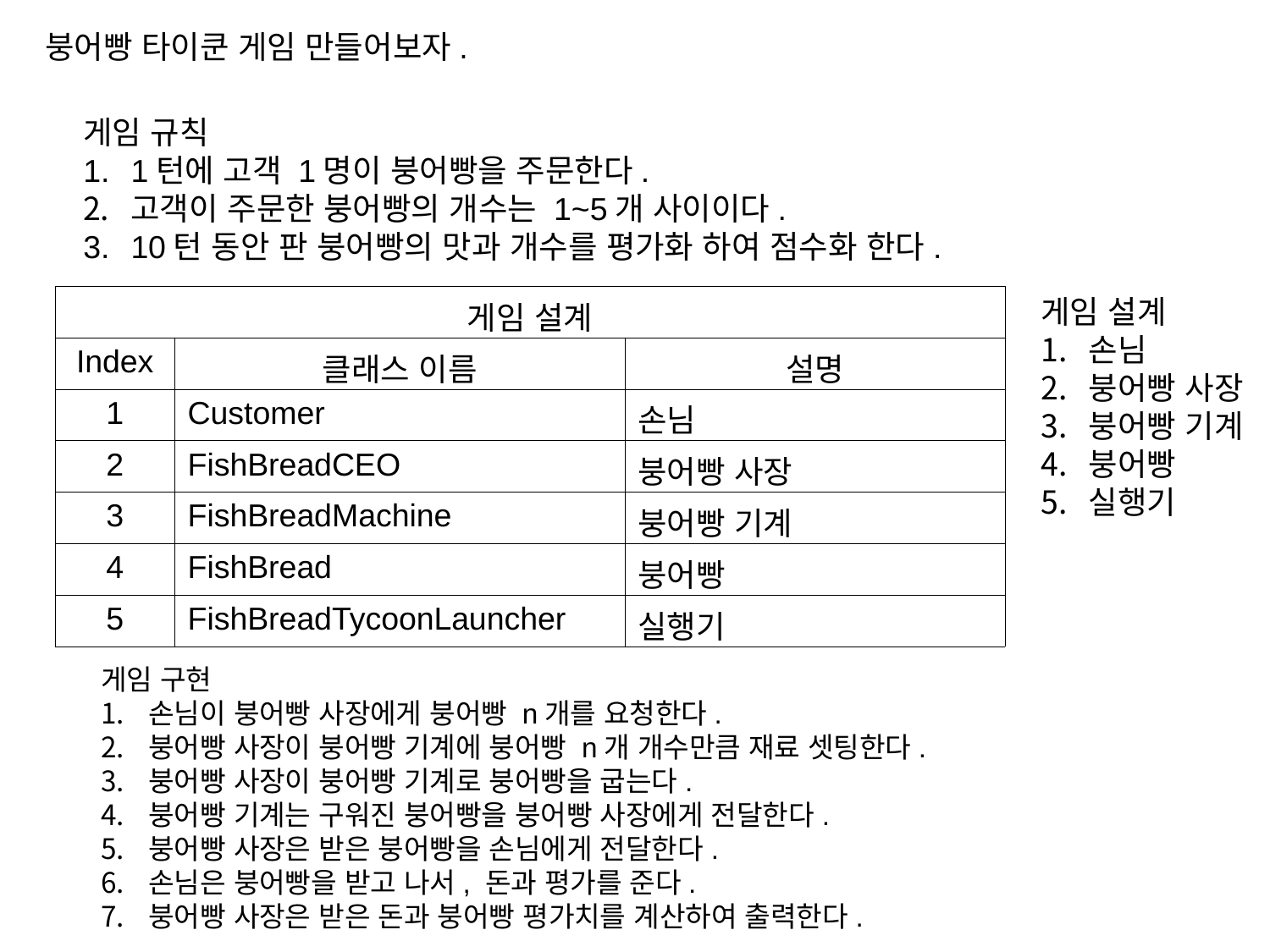

붕어빵 타이쿤 게임 만들어보자.
게임 규칙
1턴에 고객 1명이 붕어빵을 주문한다.
고객이 주문한 붕어빵의 개수는 1~5개 사이이다.
10턴 동안 판 붕어빵의 맛과 개수를 평가화 하여 점수화 한다.
| 게임 설계 |  |  |
| --- | --- | --- |
| Index | 클래스 이름 | 설명 |
| 1 | Customer | 손님 |
| 2 | FishBreadCEO | 붕어빵 사장 |
| 3 | FishBreadMachine | 붕어빵 기계 |
| 4 | FishBread | 붕어빵 |
| 5 | FishBreadTycoonLauncher | 실행기 |
게임 설계
손님
붕어빵 사장
붕어빵 기계
붕어빵
실행기
게임 구현
손님이 붕어빵 사장에게 붕어빵 n개를 요청한다.
붕어빵 사장이 붕어빵 기계에 붕어빵 n개 개수만큼 재료 셋팅한다.
붕어빵 사장이 붕어빵 기계로 붕어빵을 굽는다.
붕어빵 기계는 구워진 붕어빵을 붕어빵 사장에게 전달한다.
붕어빵 사장은 받은 붕어빵을 손님에게 전달한다.
손님은 붕어빵을 받고 나서, 돈과 평가를 준다.
붕어빵 사장은 받은 돈과 붕어빵 평가치를 계산하여 출력한다.